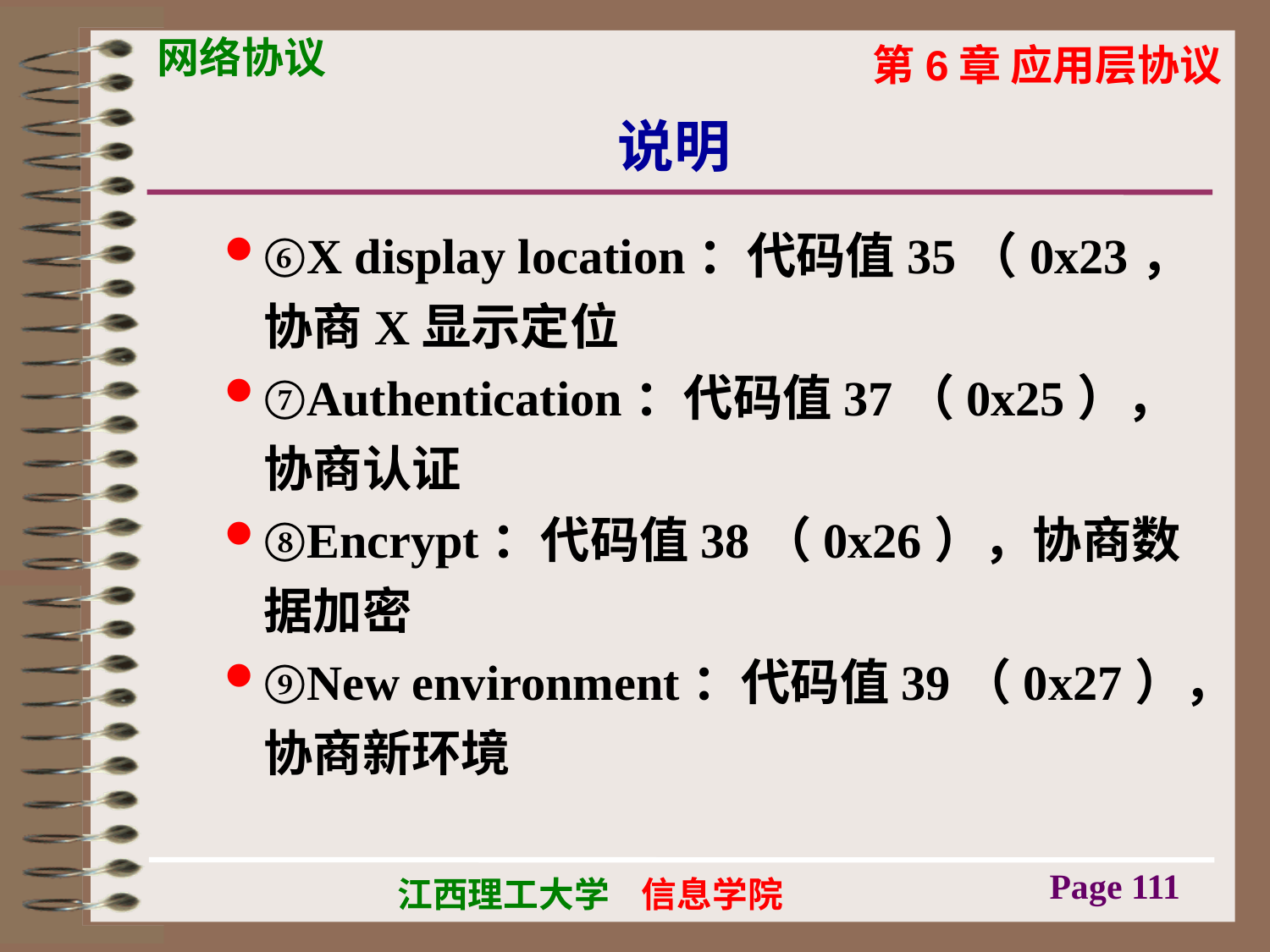

# 说明
⑥X display location：代码值35（0x23，协商X显示定位
⑦Authentication：代码值37（0x25），协商认证
⑧Encrypt：代码值38（0x26），协商数据加密
⑨New environment：代码值39（0x27），协商新环境
Page 111